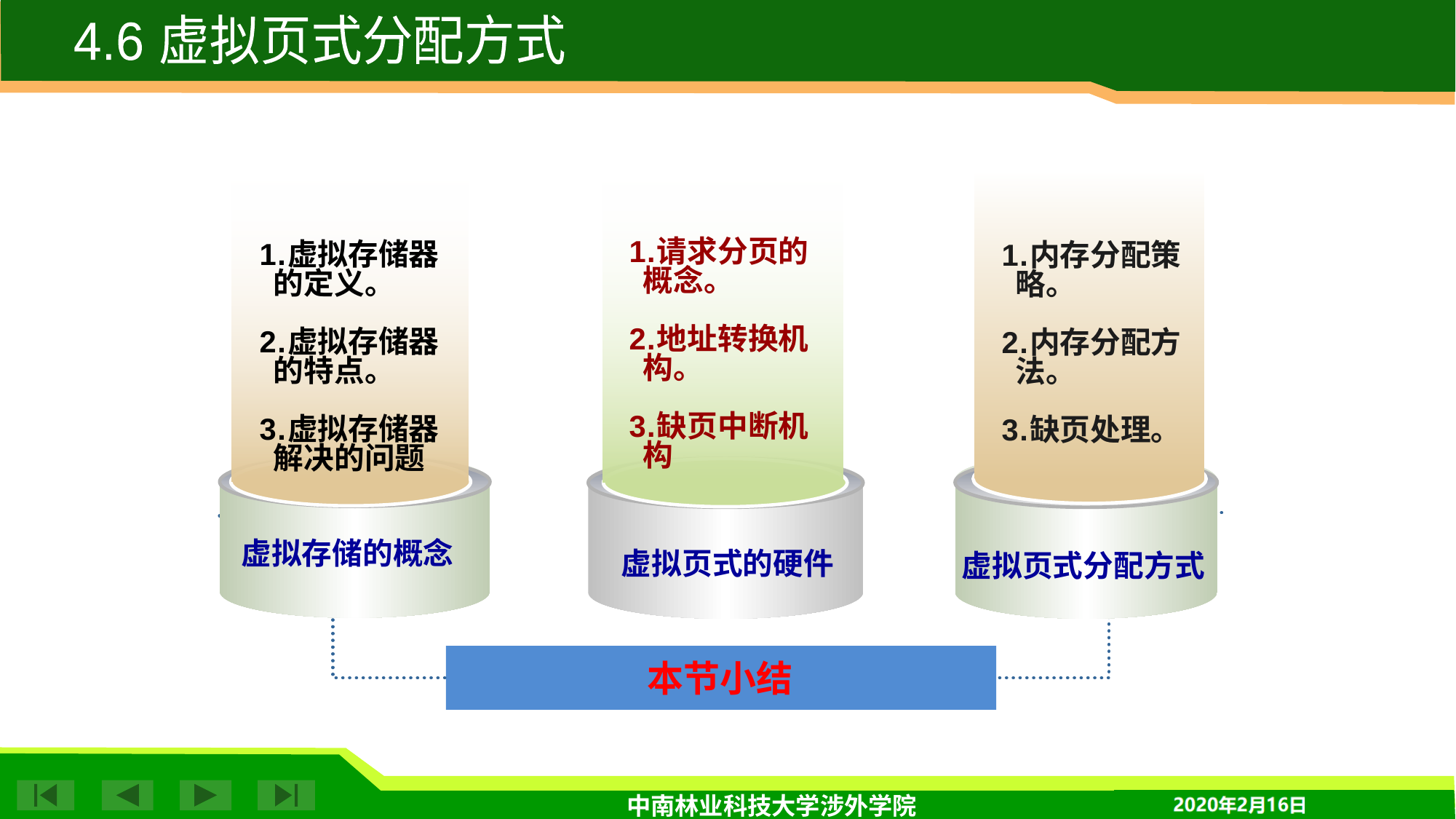

4.6 虚拟页式分配方式

请求分页的概念。

地址转换机构。

缺页中断机构
虚拟存储器的定义。

虚拟存储器的特点。

虚拟存储器解决的问题

内存分配策略。

内存分配方法。

缺页处理。

虚拟存储的概念
虚拟页式的硬件
虚拟页式分配方式

本节小结